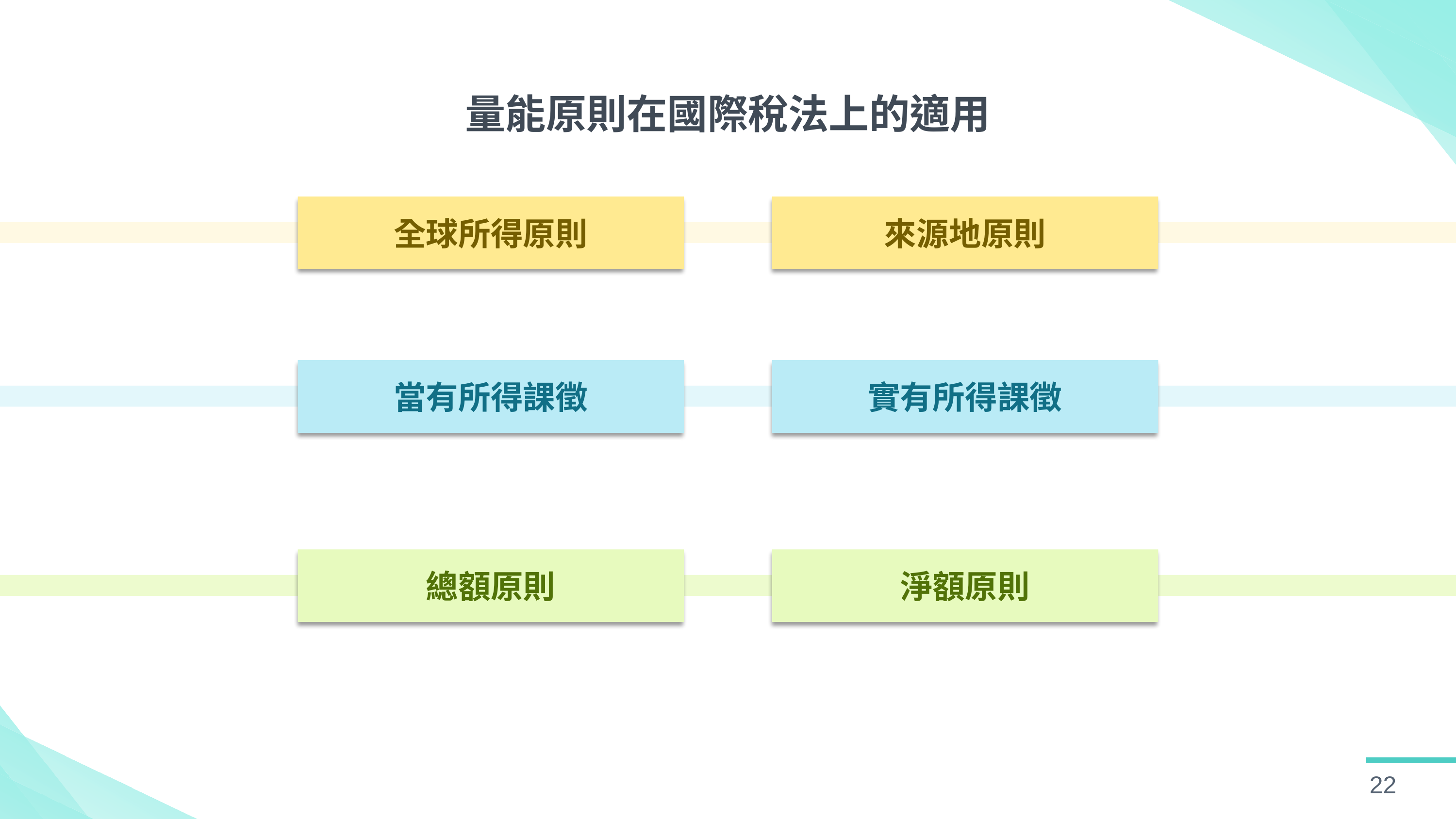

量能原則在國際稅法上的適用

全球所得原則

來源地原則

當有所得課徵

實有所得課徵

總額原則

淨額原則

22